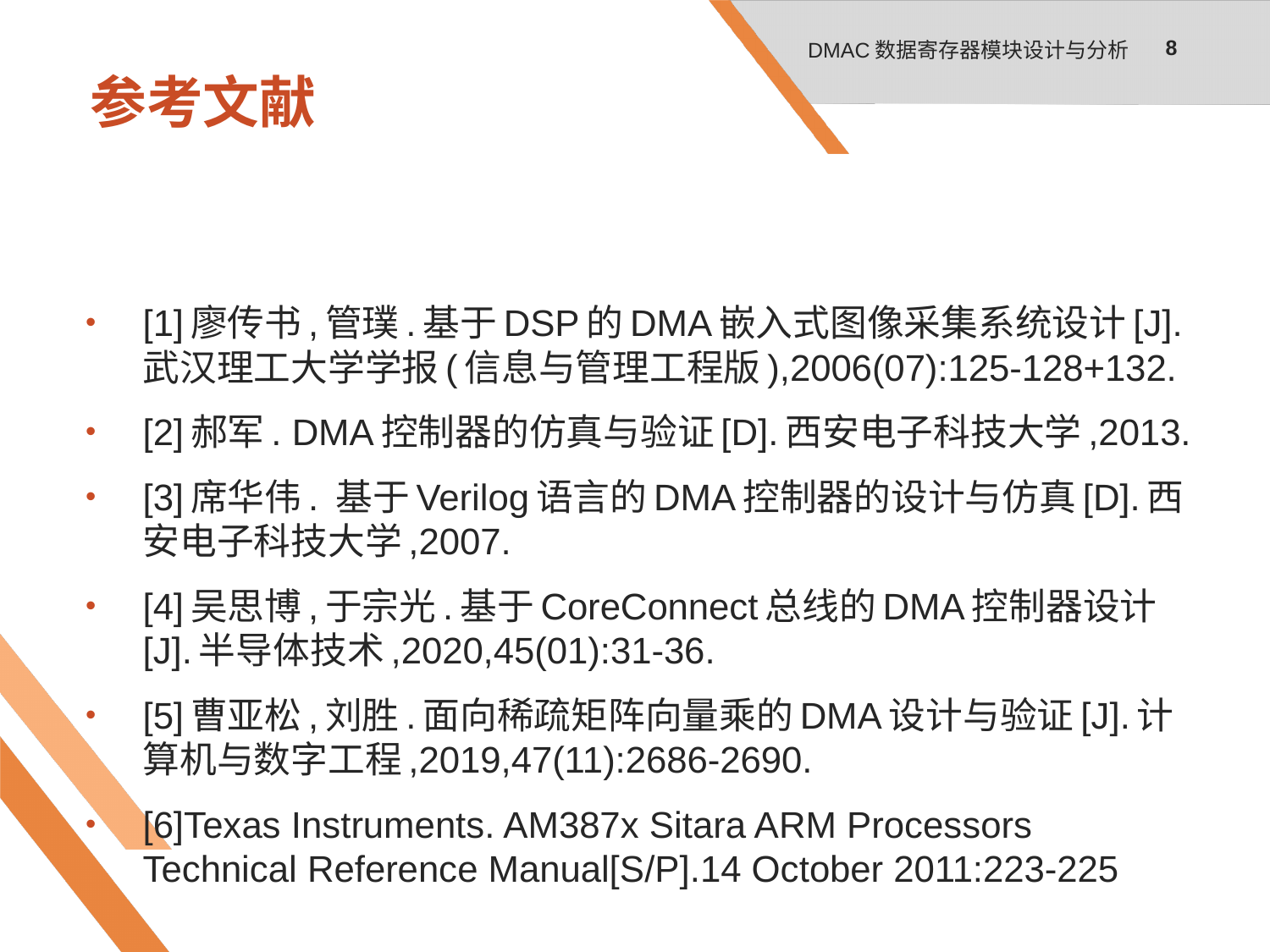

8
DMAC数据寄存器模块设计与分析
# 参考文献

[1]廖传书,管璞.基于DSP的DMA嵌入式图像采集系统设计[J].武汉理工大学学报(信息与管理工程版),2006(07):125-128+132.
[2]郝军. DMA控制器的仿真与验证[D].西安电子科技大学,2013.
[3]席华伟. 基于Verilog语言的DMA控制器的设计与仿真[D].西安电子科技大学,2007.
[4]吴思博,于宗光.基于CoreConnect总线的DMA控制器设计[J].半导体技术,2020,45(01):31-36.
[5]曹亚松,刘胜.面向稀疏矩阵向量乘的DMA设计与验证[J].计算机与数字工程,2019,47(11):2686-2690.
[6]Texas Instruments. AM387x Sitara ARM Processors Technical Reference Manual[S/P].14 October 2011:223-225